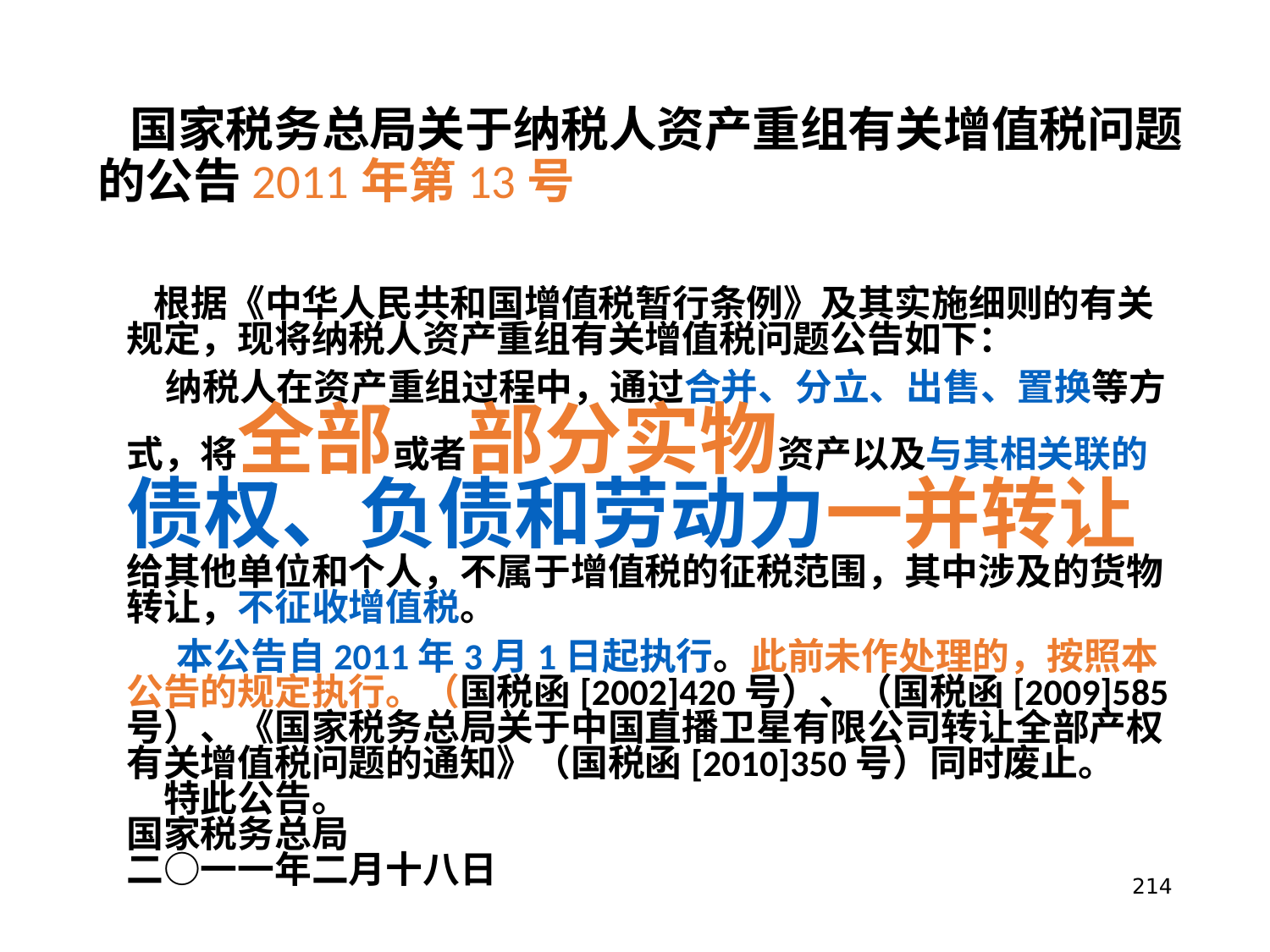

# 国家税务总局关于纳税人资产重组有关增值税问题的公告2011年第13号

     根据《中华人民共和国增值税暂行条例》及其实施细则的有关规定，现将纳税人资产重组有关增值税问题公告如下：
  　纳税人在资产重组过程中，通过合并、分立、出售、置换等方式，将全部或者部分实物资产以及与其相关联的债权、负债和劳动力一并转让给其他单位和个人，不属于增值税的征税范围，其中涉及的货物转让，不征收增值税。
　　本公告自2011年3月1日起执行。此前未作处理的，按照本公告的规定执行。（国税函[2002]420号）、（国税函[2009]585号）、《国家税务总局关于中国直播卫星有限公司转让全部产权有关增值税问题的通知》（国税函[2010]350号）同时废止。　　特此公告。
国家税务总局
二○一一年二月十八日
214